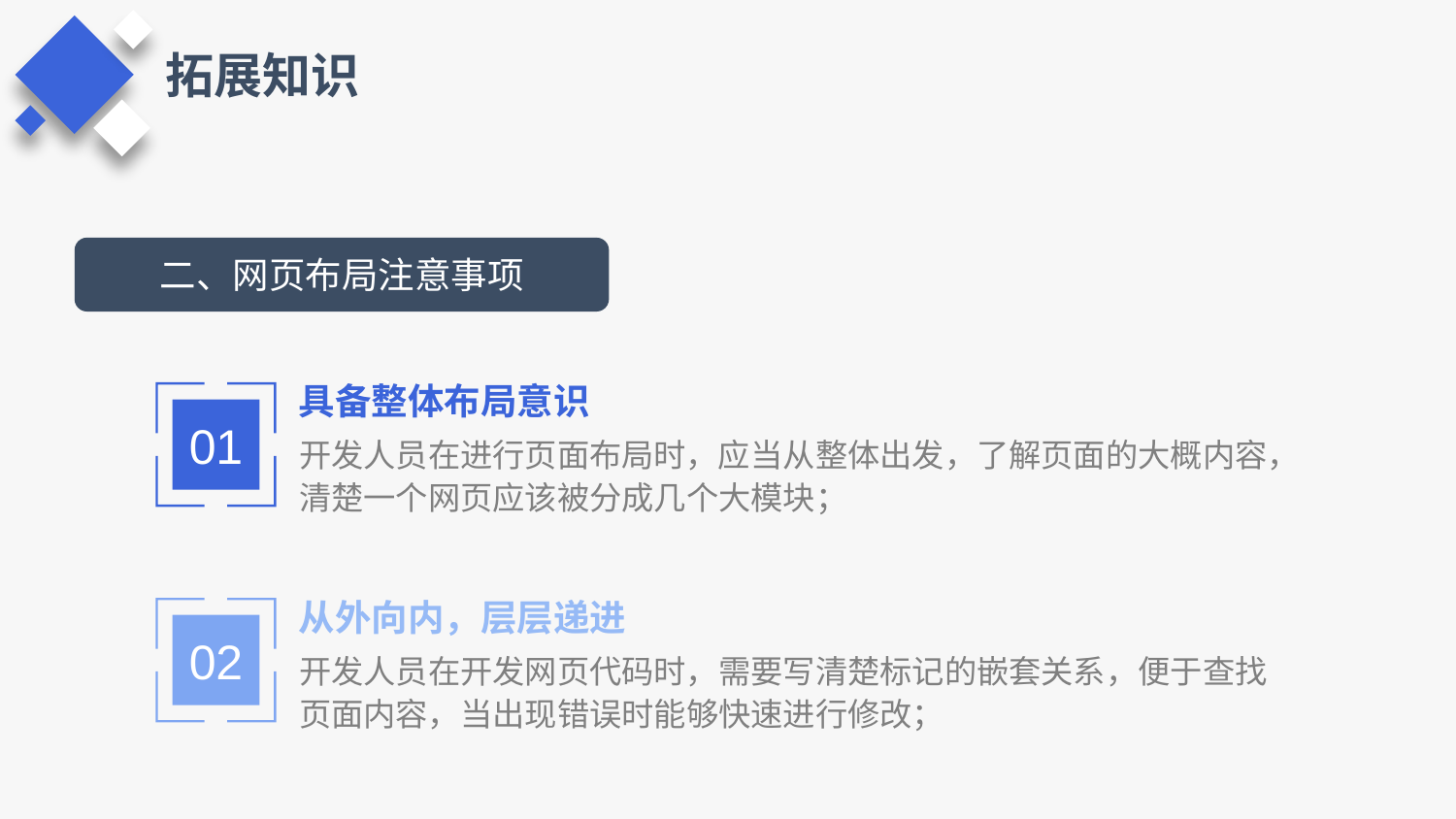

拓展知识

二、网页布局注意事项
具备整体布局意识

01
开发人员在进行页面布局时，应当从整体出发，了解页面的大概内容，清楚一个网页应该被分成几个大模块；
从外向内，层层递进

02
开发人员在开发网页代码时，需要写清楚标记的嵌套关系，便于查找页面内容，当出现错误时能够快速进行修改；